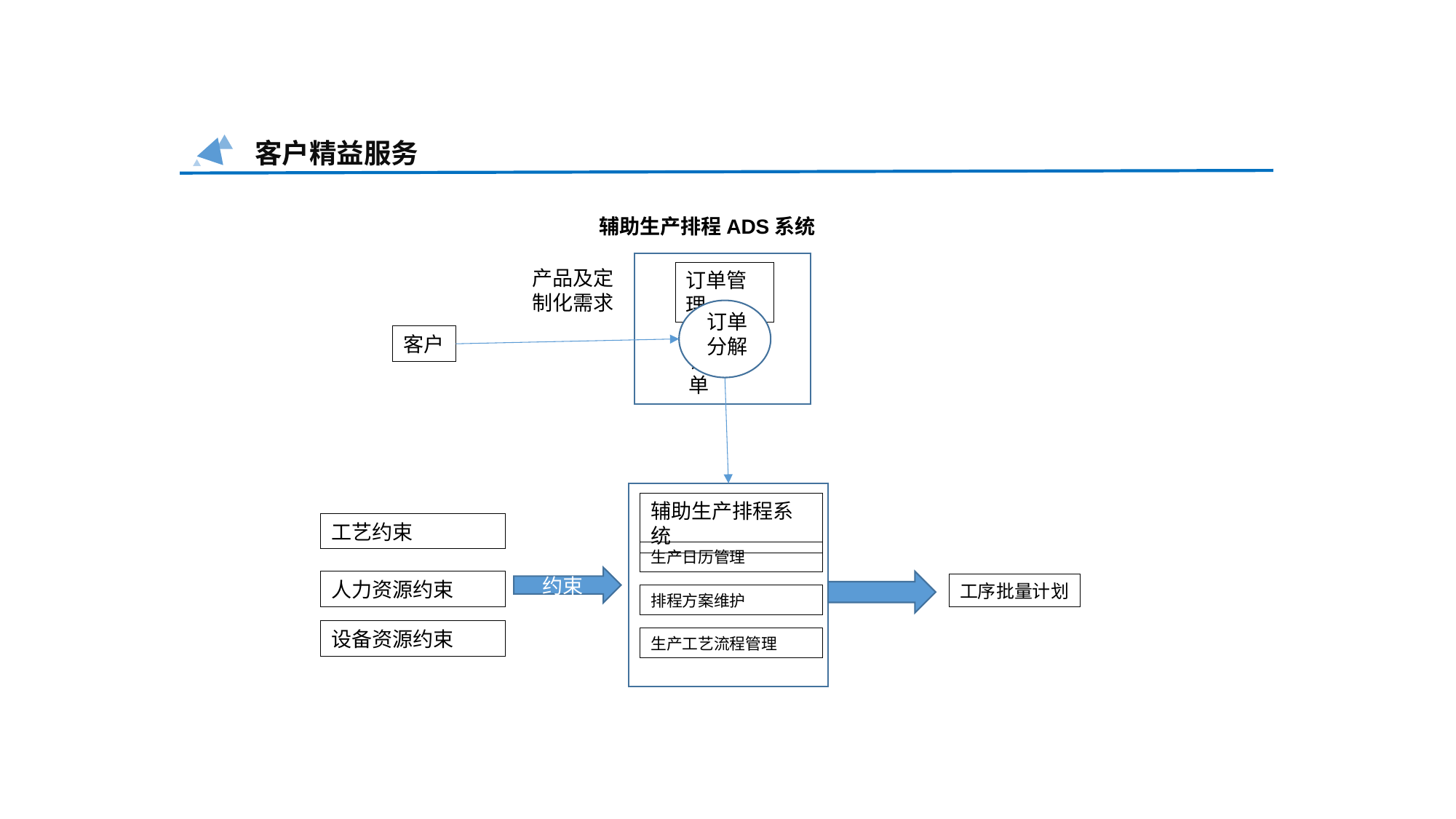

客户精益服务

辅助生产排程ADS系统

产品及定制化需求
订单管理

订单分解
客户
订单

辅助生产排程系统
工艺约束
生产日历管理
约束
人力资源约束

工序批量计划
排程方案维护
设备资源约束
生产工艺流程管理